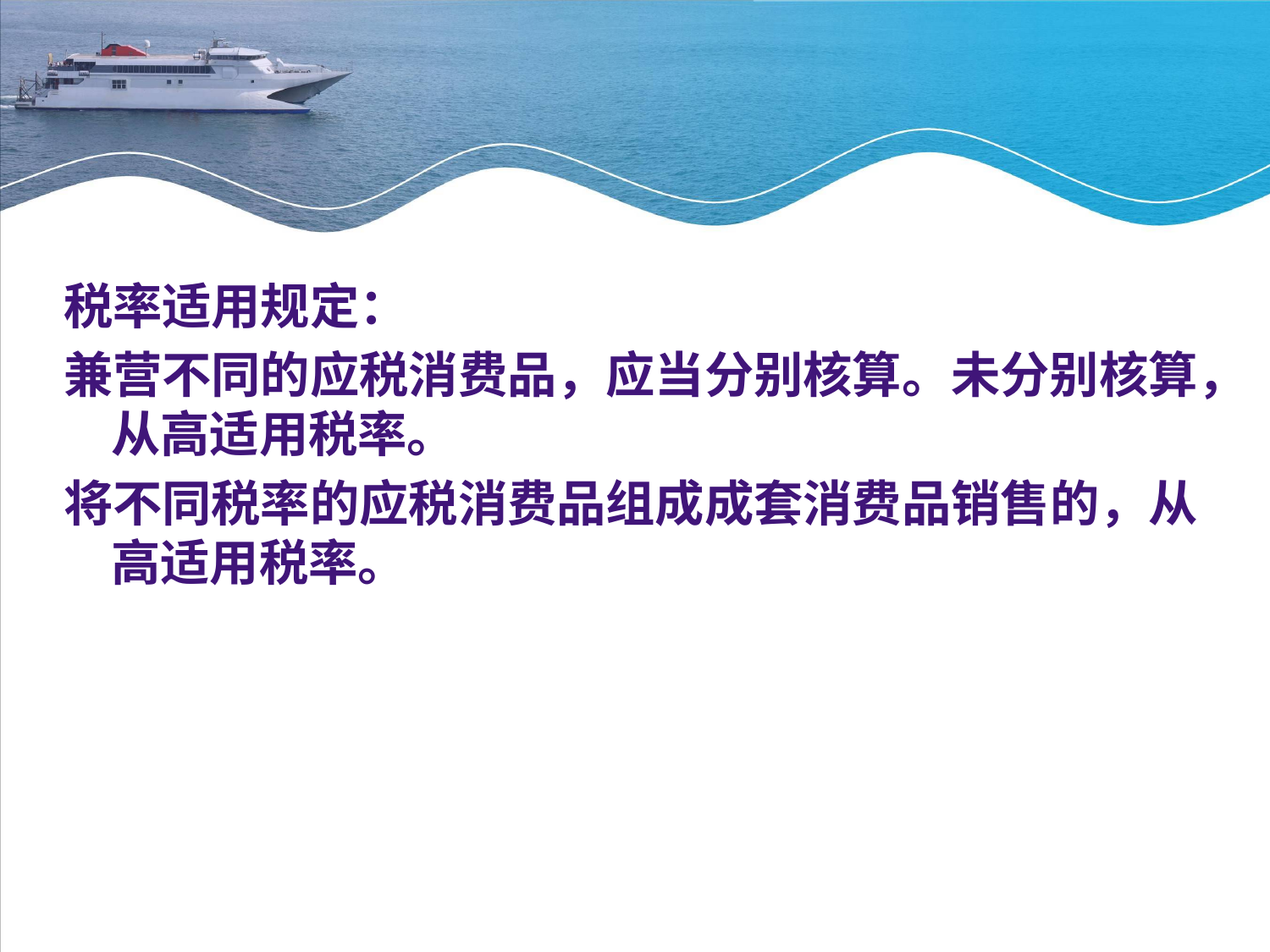

税率适用规定：
兼营不同的应税消费品，应当分别核算。未分别核算，从高适用税率。
将不同税率的应税消费品组成成套消费品销售的，从高适用税率。